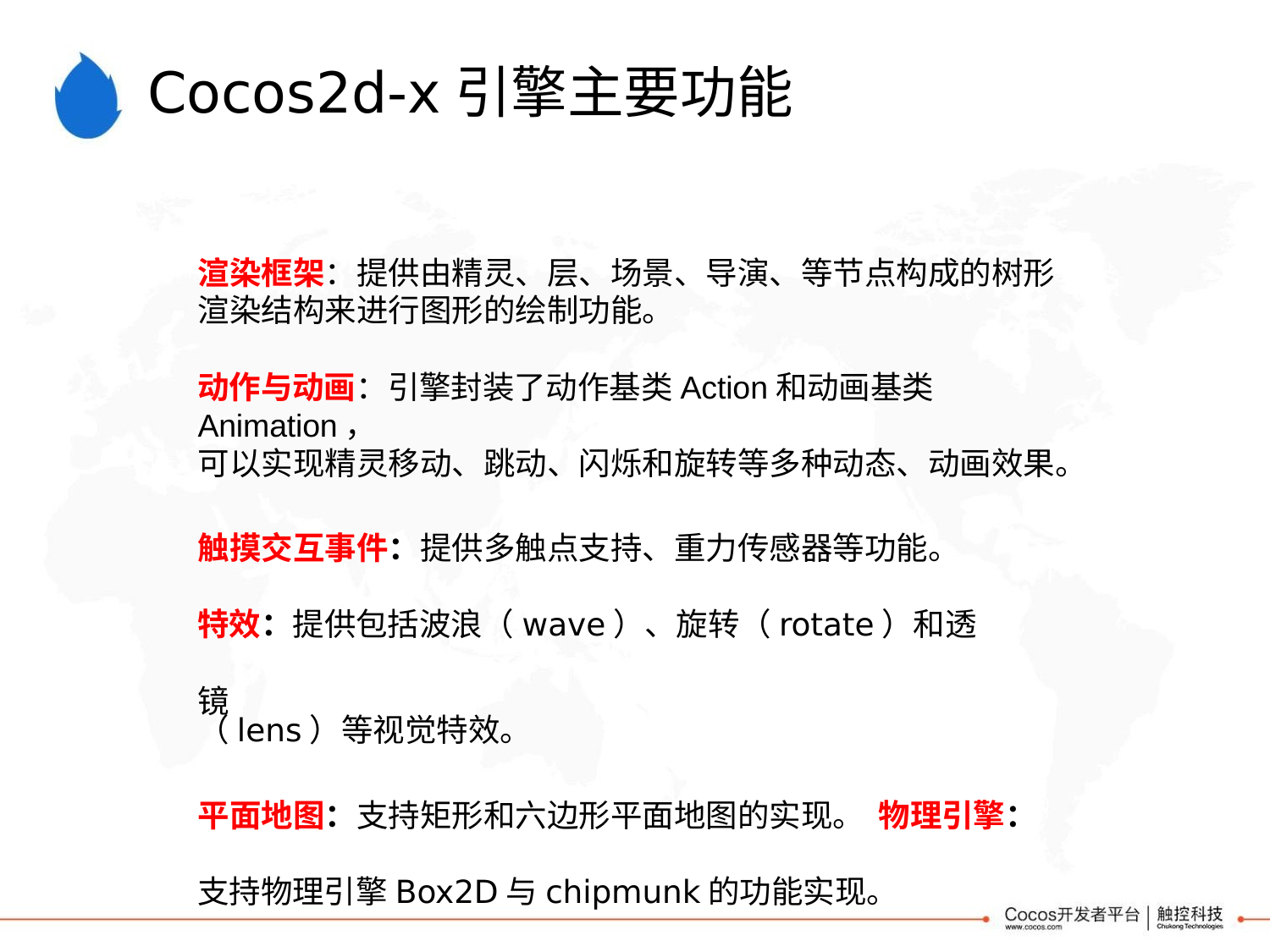

# Cocos2d-x引擎主要功能
渲染框架：提供由精灵、层、场景、导演、等节点构成的树形  渲染结构来进行图形的绘制功能。

动作与动画：引擎封装了动作基类Action和动画基类Animation，
可以实现精灵移动、跳动、闪烁和旋转等多种动态、动画效果。
触摸交互事件：提供多触点支持、重力传感器等功能。  特效：提供包括波浪（wave）、旋转（rotate）和透镜
（lens）等视觉特效。
平面地图：支持矩形和六边形平面地图的实现。  物理引擎：支持物理引擎Box2D与chipmunk的功能实现。

……